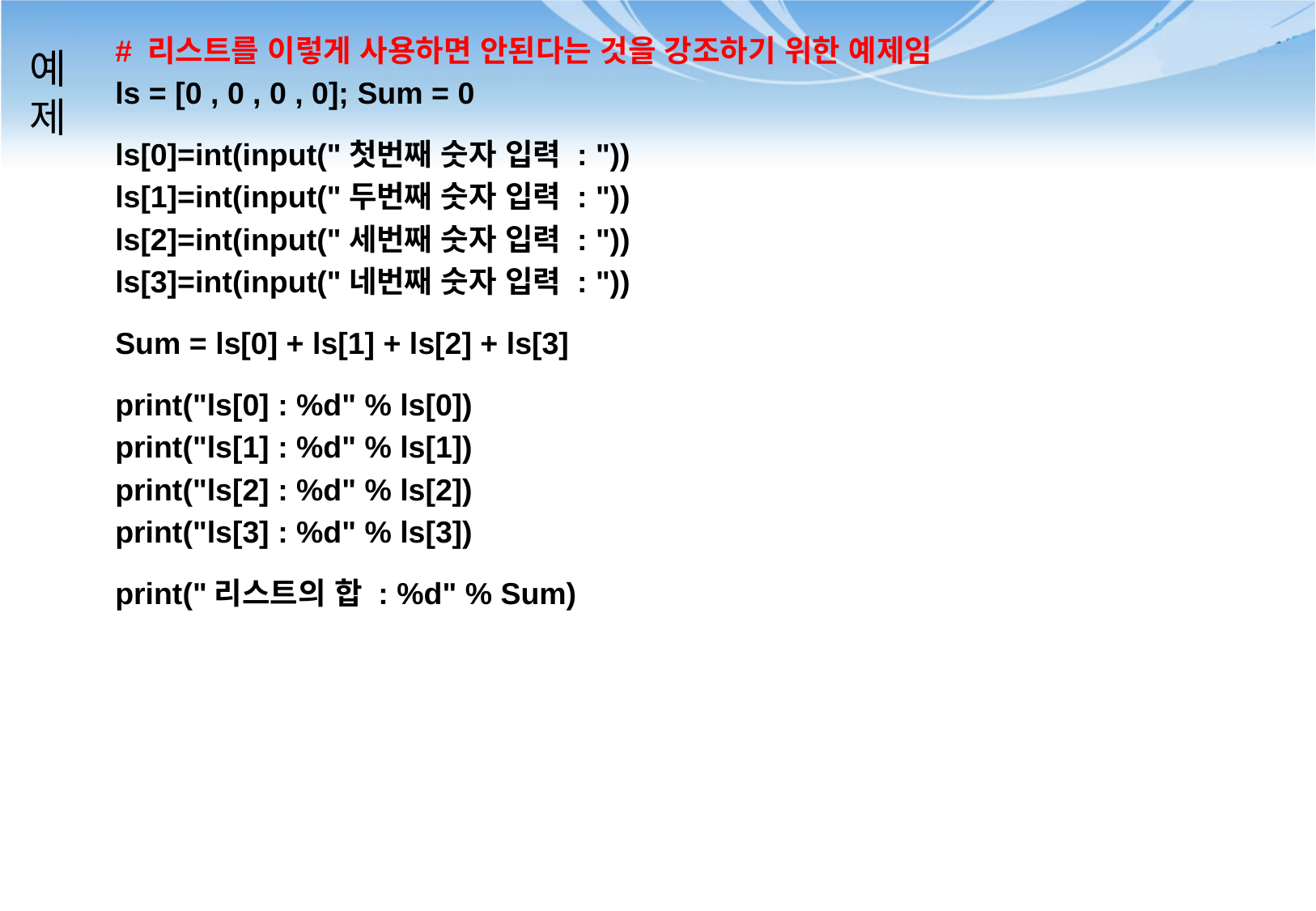

# 예 제
# 리스트를 이렇게 사용하면 안된다는 것을 강조하기 위한 예제임
ls = [0 , 0 , 0 , 0]; Sum = 0

ls[0]=int(input("첫번째 숫자 입력 : "))
ls[1]=int(input("두번째 숫자 입력 : "))
ls[2]=int(input("세번째 숫자 입력 : "))
ls[3]=int(input("네번째 숫자 입력 : "))

Sum = ls[0] + ls[1] + ls[2] + ls[3]

print("ls[0] : %d" % ls[0])
print("ls[1] : %d" % ls[1])
print("ls[2] : %d" % ls[2])
print("ls[3] : %d" % ls[3])

print("리스트의 합 : %d" % Sum)